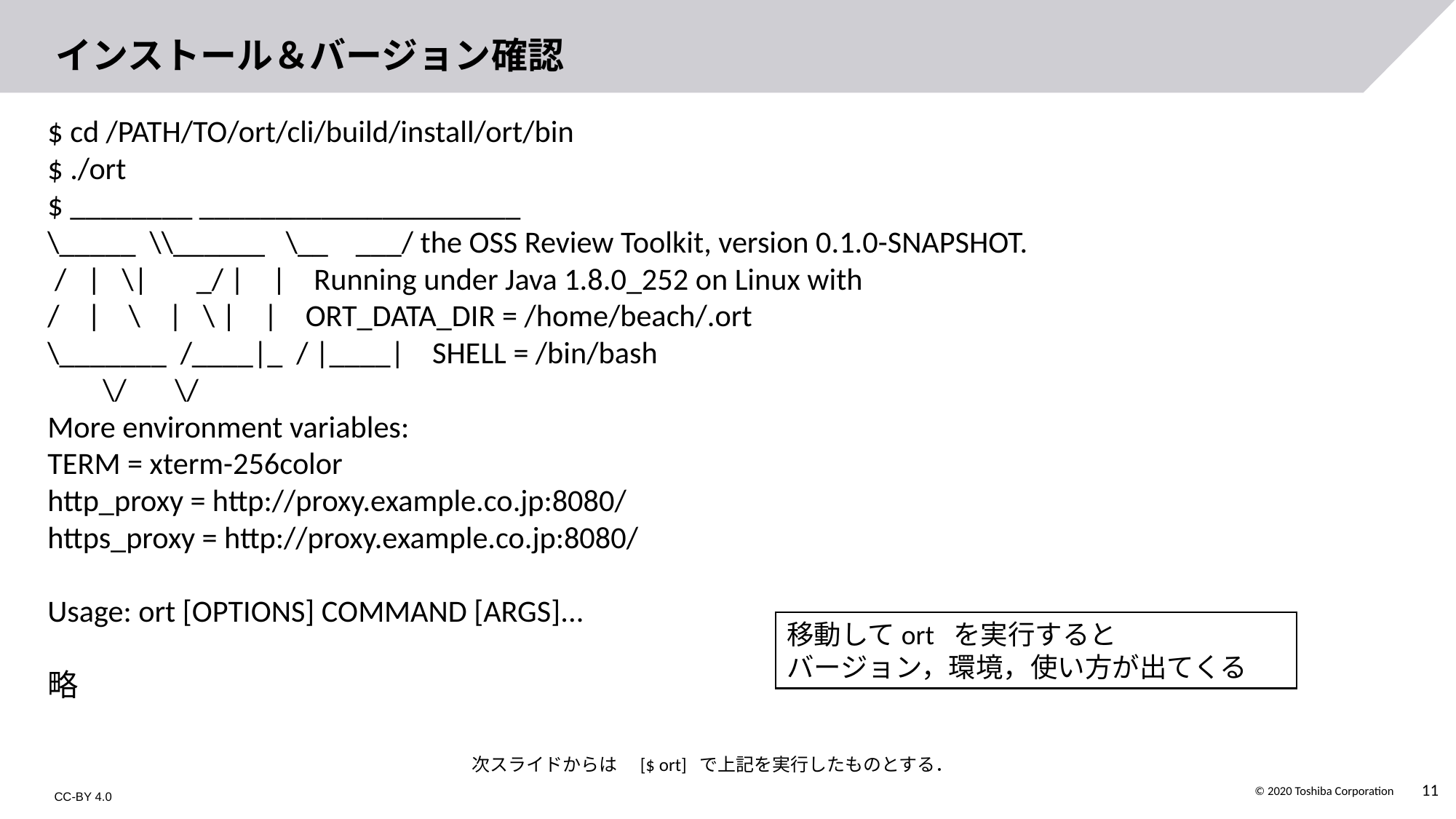

# インストール＆バージョン確認
$ cd /PATH/TO/ort/cli/build/install/ort/bin
$ ./ort
$ ________ _____________________
\_____  \\______   \__    ___/ the OSS Review Toolkit, version 0.1.0-SNAPSHOT.
 /   |   \|       _/ |    |    Running under Java 1.8.0_252 on Linux with
/    |    \    |   \ |    |    ORT_DATA_DIR = /home/beach/.ort
\_______  /____|_  / |____|    SHELL = /bin/bash
        \/       \/
More environment variables:
TERM = xterm-256color
http_proxy = http://proxy.example.co.jp:8080/
https_proxy = http://proxy.example.co.jp:8080/

Usage: ort [OPTIONS] COMMAND [ARGS]...

略

移動してort  を実行すると
バージョン，環境，使い方が出てくる
次スライドからは　[$ ort]  で上記を実行したものとする．
CC-BY 4.0